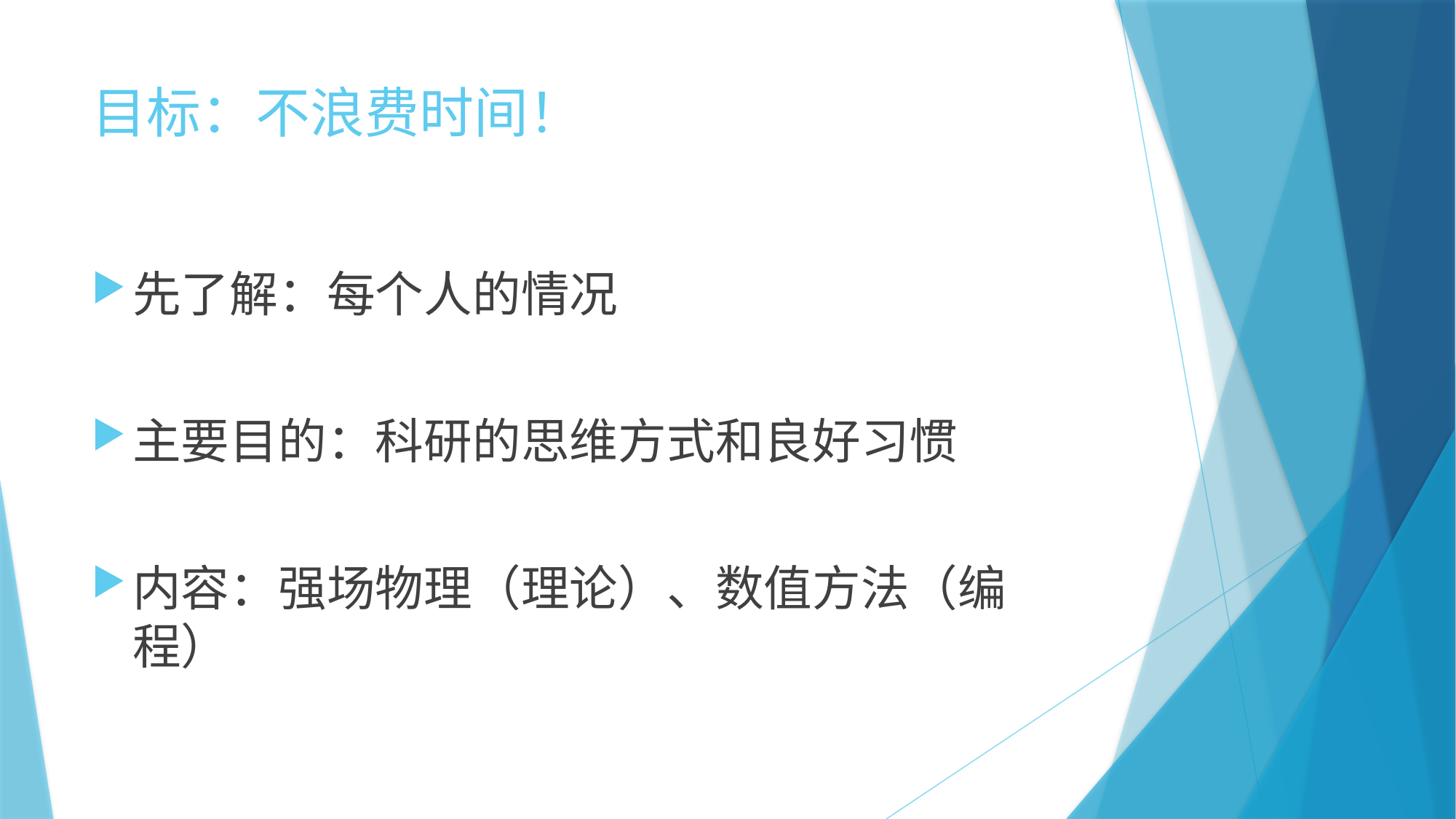

# 目标：不浪费时间！
先了解：每个人的情况

主要目的：科研的思维方式和良好习惯

内容：强场物理（理论）、数值方法（编程）